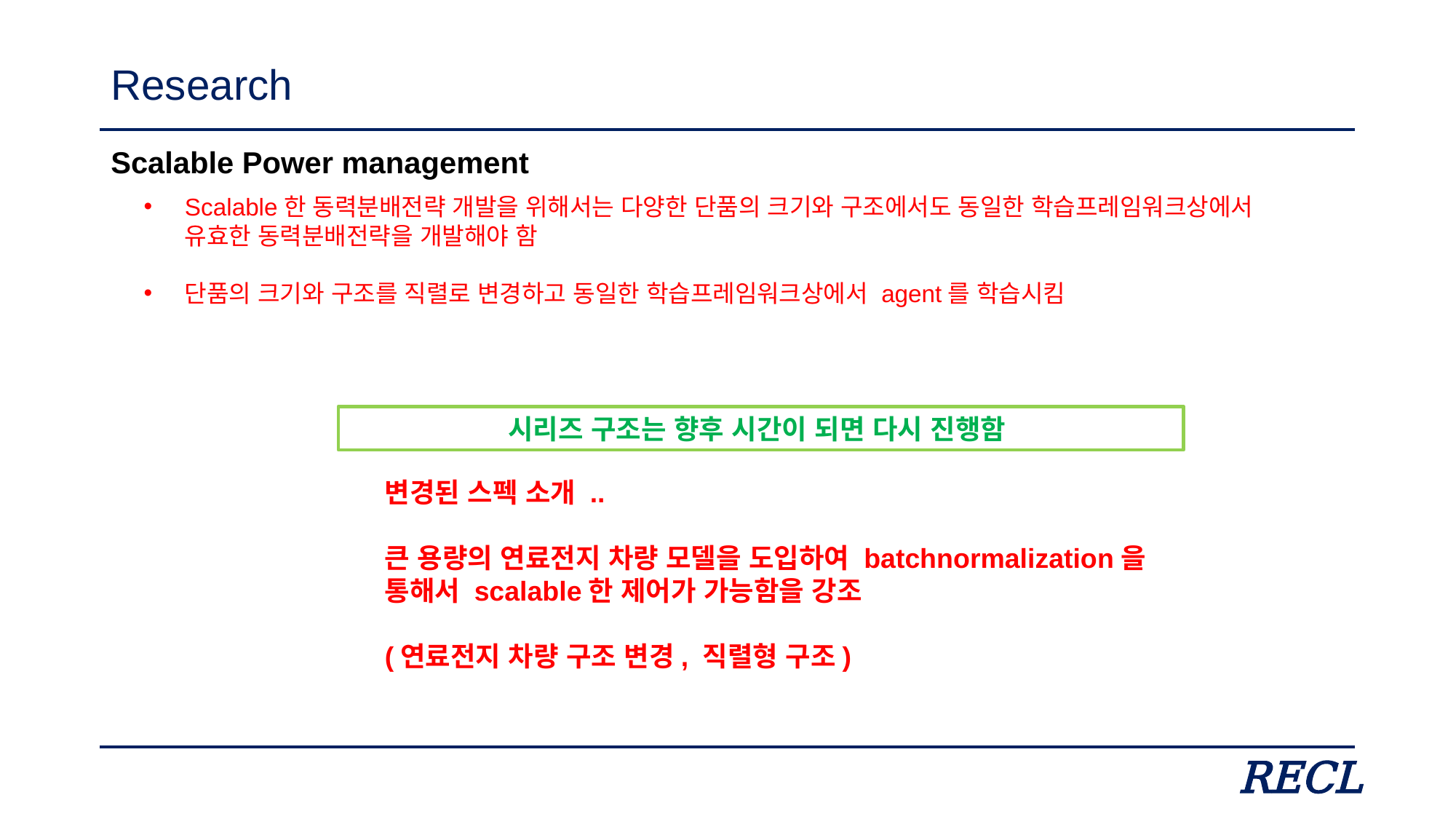

# Research
Scalable Power management

Scalable한 동력분배전략 개발을 위해서는 다양한 단품의 크기와 구조에서도 동일한 학습프레임워크상에서 유효한 동력분배전략을 개발해야 함

단품의 크기와 구조를 직렬로 변경하고 동일한 학습프레임워크상에서 agent를 학습시킴

시리즈 구조는 향후 시간이 되면 다시 진행함
변경된 스펙 소개 ..

큰 용량의 연료전지 차량 모델을 도입하여 batchnormalization을 통해서 scalable한 제어가 가능함을 강조

(연료전지 차량 구조 변경, 직렬형 구조)

RECL